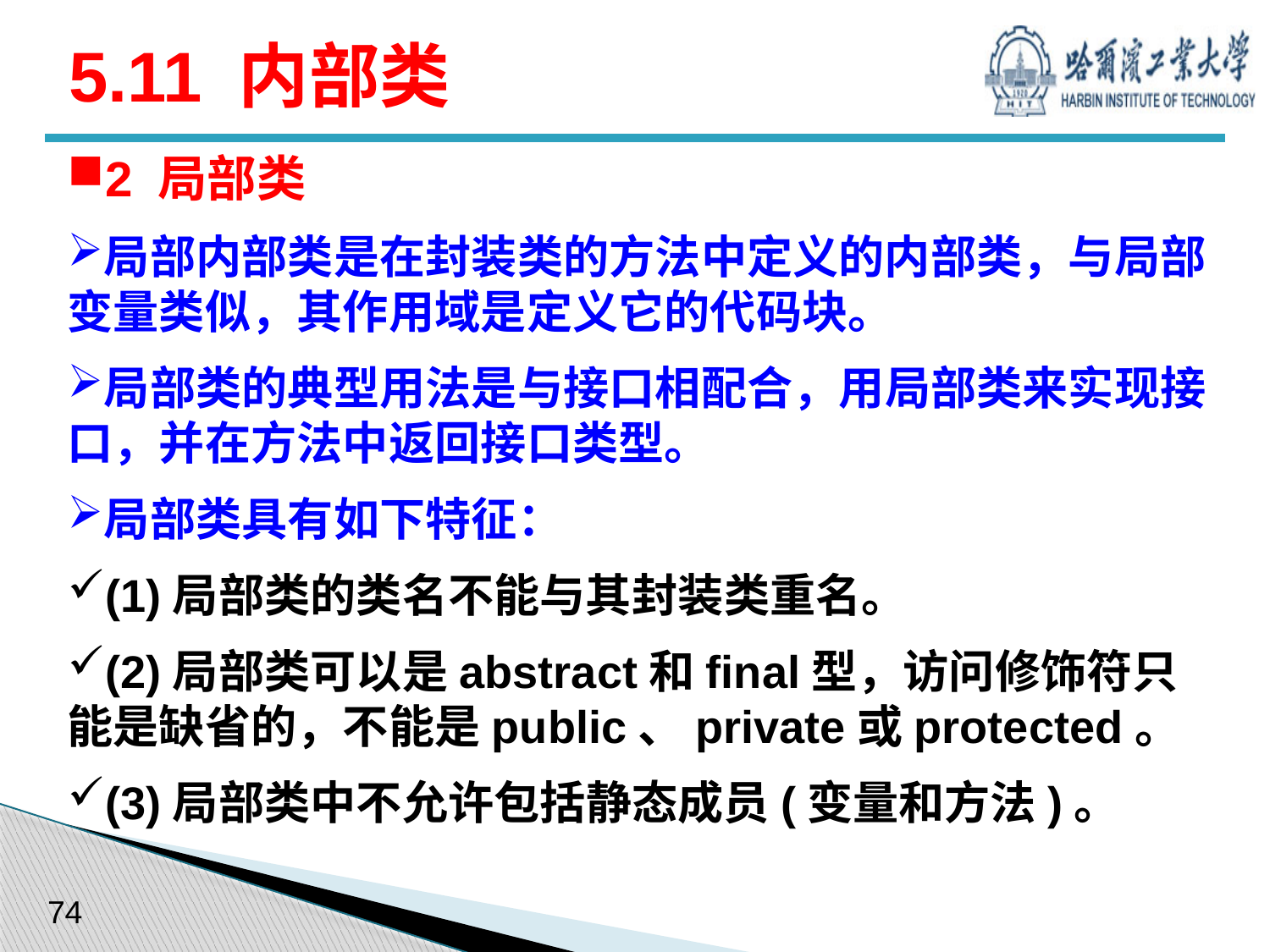

# 5.11 内部类
2 局部类
局部内部类是在封装类的方法中定义的内部类，与局部变量类似，其作用域是定义它的代码块。
局部类的典型用法是与接口相配合，用局部类来实现接口，并在方法中返回接口类型。
局部类具有如下特征：
(1)局部类的类名不能与其封装类重名。
(2)局部类可以是abstract和final型，访问修饰符只能是缺省的，不能是public、private或protected。
(3)局部类中不允许包括静态成员(变量和方法)。